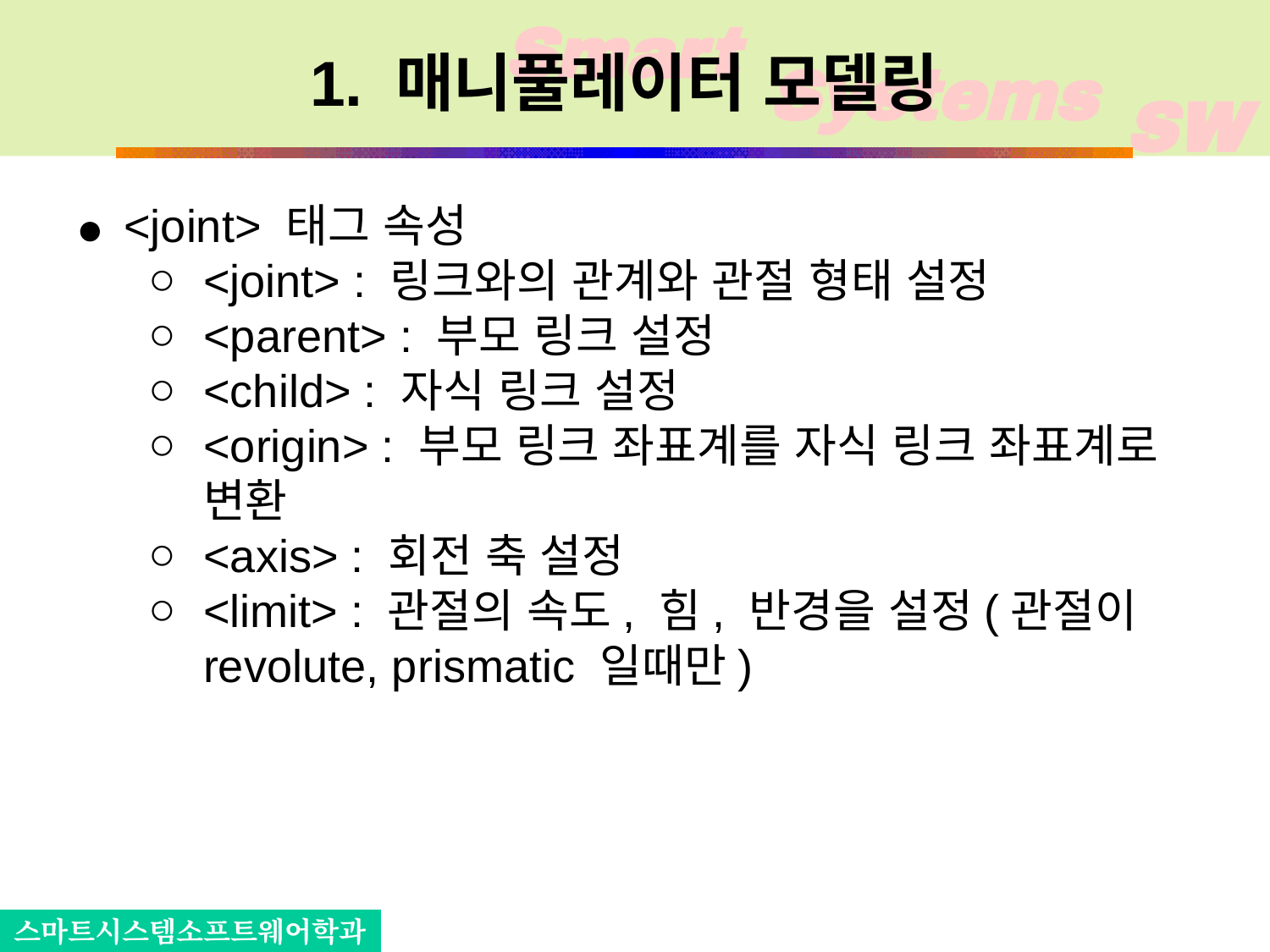

# 1. 매니풀레이터 모델링
<joint> 태그 속성
<joint> : 링크와의 관계와 관절 형태 설정
<parent> : 부모 링크 설정
<child> : 자식 링크 설정
<origin> : 부모 링크 좌표계를 자식 링크 좌표계로 변환
<axis> : 회전 축 설정
<limit> : 관절의 속도, 힘, 반경을 설정(관절이 revolute, prismatic 일때만)